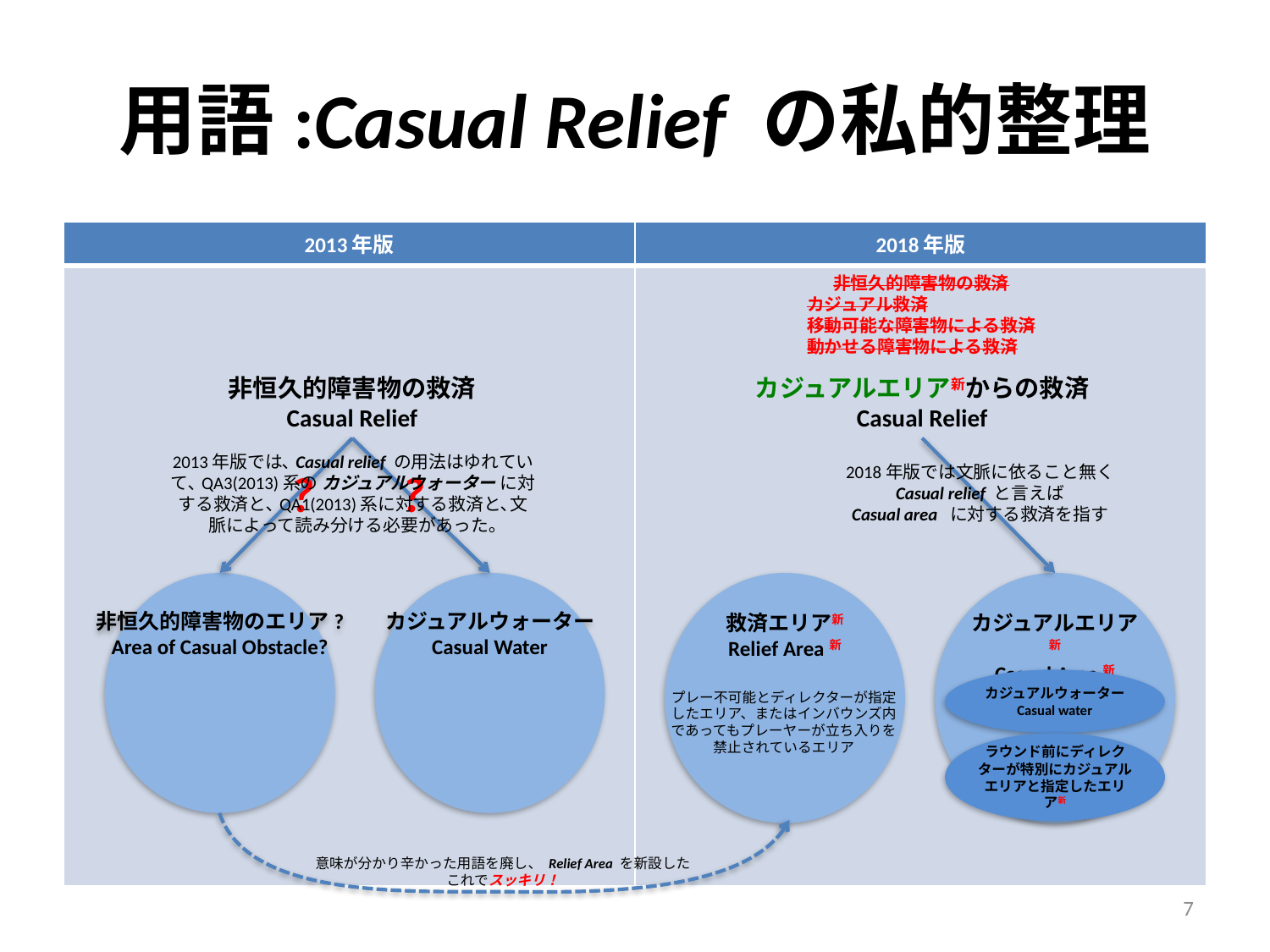

# 用語:Casual Relief の私的整理
| 2013年版 | 2018年版 |
| --- | --- |
|  |  |
非恒久的障害物の救済
カジュアル救済
移動可能な障害物による救済
動かせる障害物による救済
カジュアルエリア新からの救済
Casual Relief
非恒久的障害物の救済
Casual Relief
2013年版では､Casual relief の用法はゆれていて､QA3(2013)系の カジュアルウォーター に対する救済と､QA1(2013)系に対する救済と､文脈によって読み分ける必要があった｡
2018年版では文脈に依ること無く
Casual relief と言えば
Casual area  に対する救済を指す
?
?
非恒久的障害物のエリア?
Area of Casual Obstacle?
カジュアルウォーター
Casual Water
カジュアルエリア新
Casual Area新
救済エリア新
Relief Area新
カジュアルウォーター
Casual water
プレー不可能とディレクターが指定したエリア、またはインバウンズ内であってもプレーヤーが立ち入りを禁止されているエリア
ラウンド前にディレクターが特別にカジュアルエリアと指定したエリア新

意味が分かり辛かった用語を廃し、 Relief Area を新設した
これでスッキリ！
7